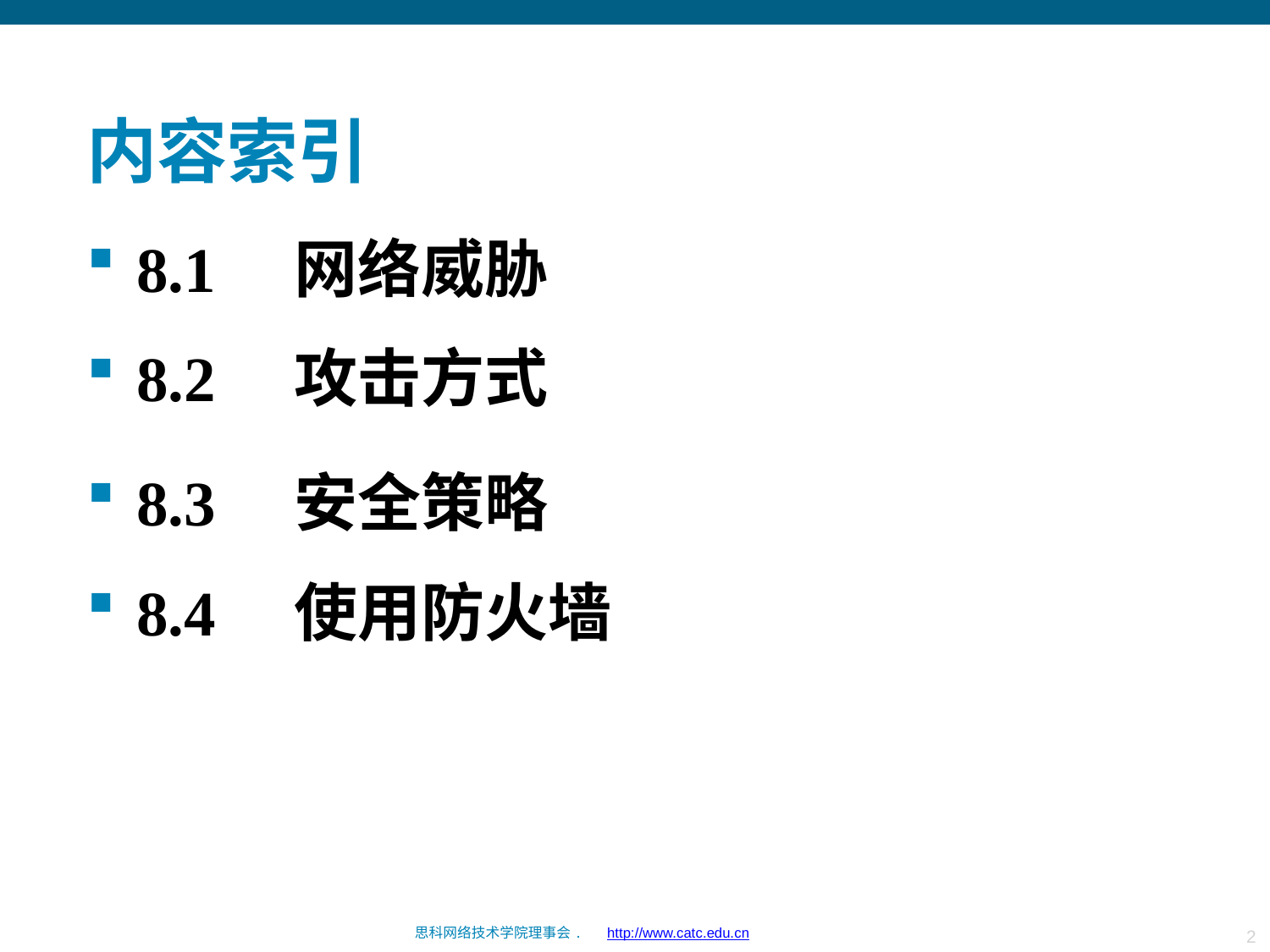

# 内容索引
8.1    网络威胁
8.2    攻击方式
8.3    安全策略
8.4    使用防火墙